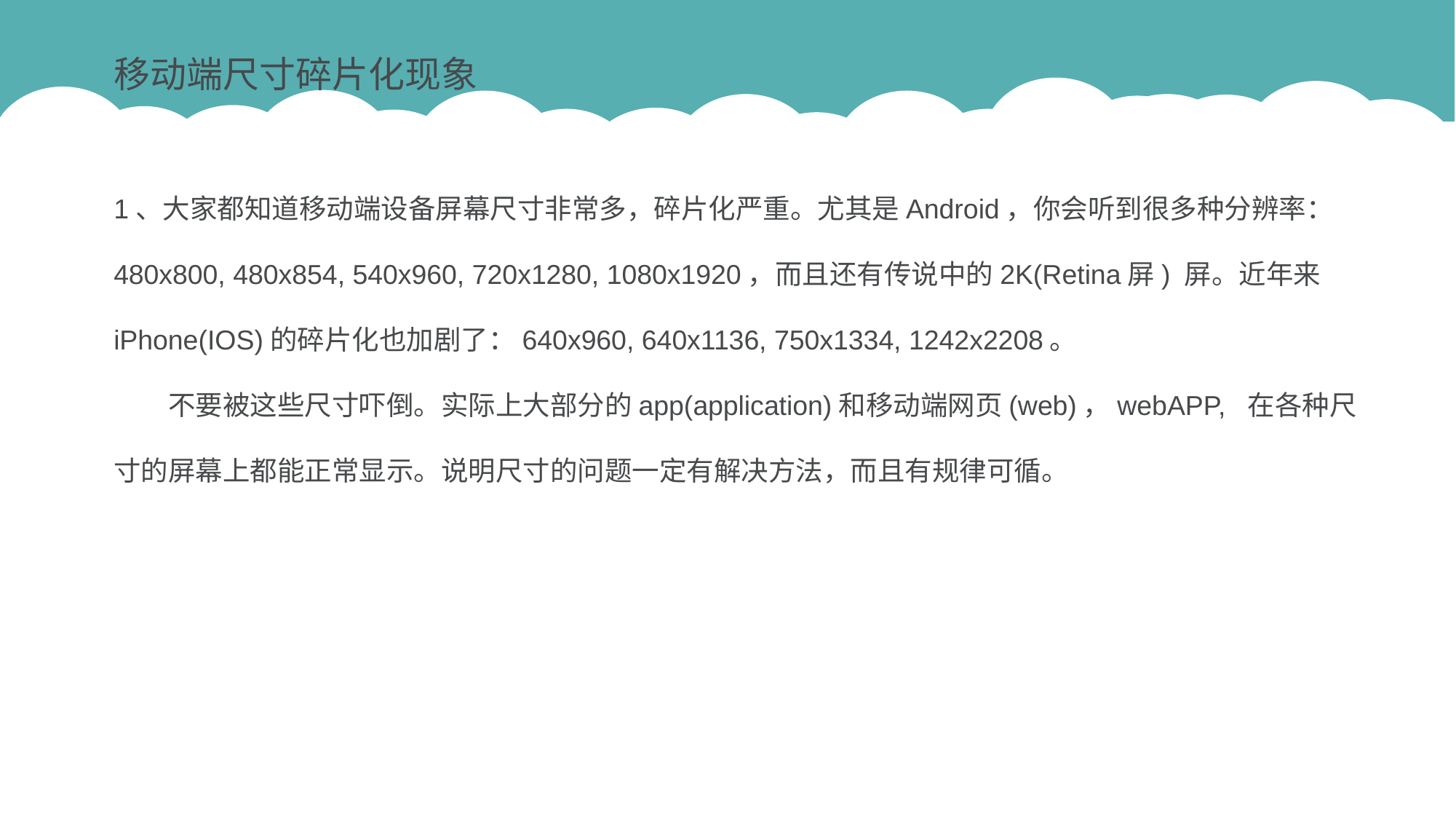

移动端尺寸碎片化现象
1、大家都知道移动端设备屏幕尺寸非常多，碎片化严重。尤其是Android，你会听到很多种分辨率：480x800, 480x854, 540x960, 720x1280, 1080x1920，而且还有传说中的2K(Retina屏) 屏。近年来iPhone(IOS)的碎片化也加剧了：640x960, 640x1136, 750x1334, 1242x2208。
　　不要被这些尺寸吓倒。实际上大部分的app(application)和移动端网页(web)，webAPP,  在各种尺寸的屏幕上都能正常显示。说明尺寸的问题一定有解决方法，而且有规律可循。